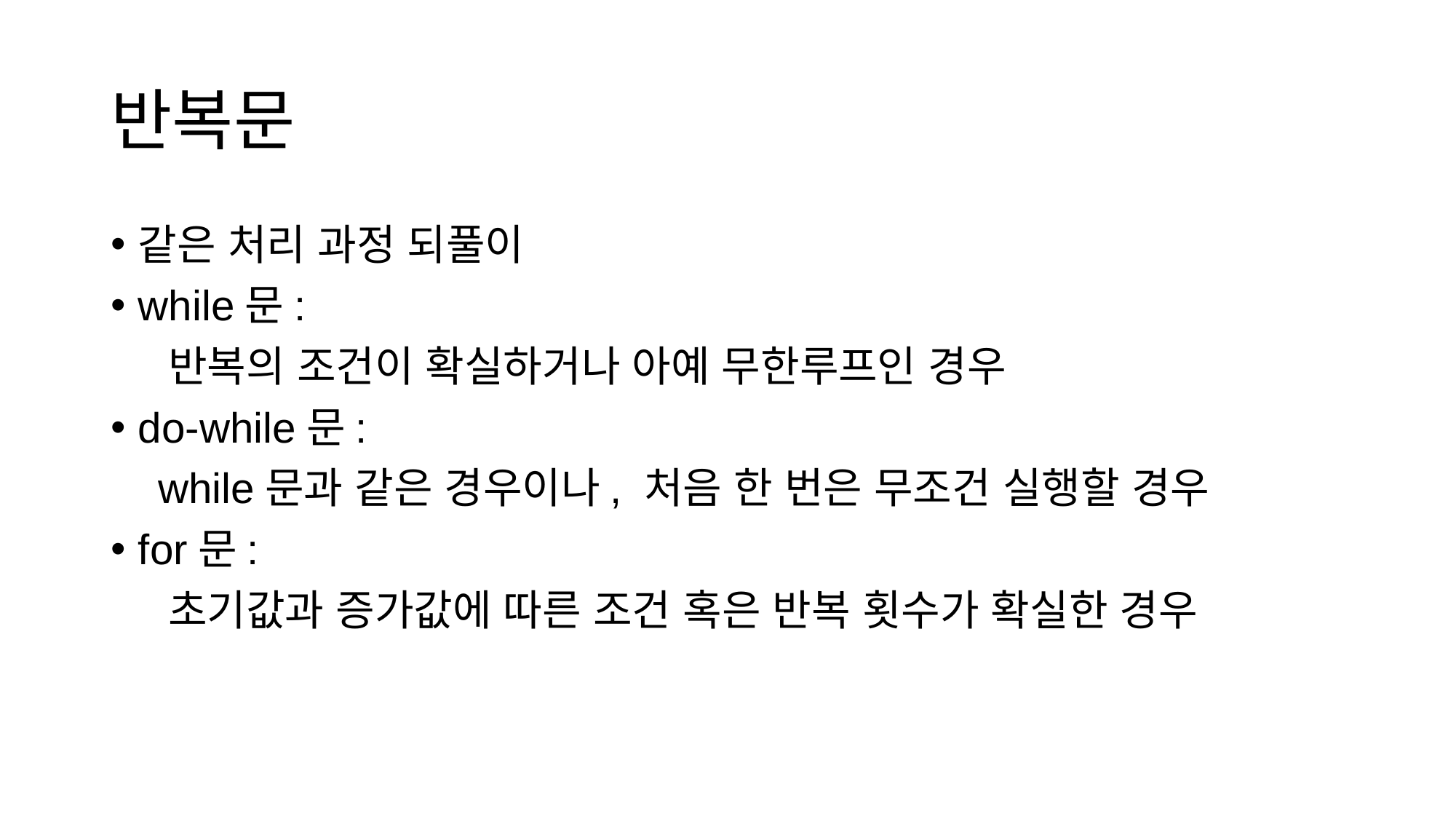

# 반복문
같은 처리 과정 되풀이
while문:
    반복의 조건이 확실하거나 아예 무한루프인 경우
do-while문:
    while문과 같은 경우이나, 처음 한 번은 무조건 실행할 경우
for문:
    초기값과 증가값에 따른 조건 혹은 반복 횟수가 확실한 경우